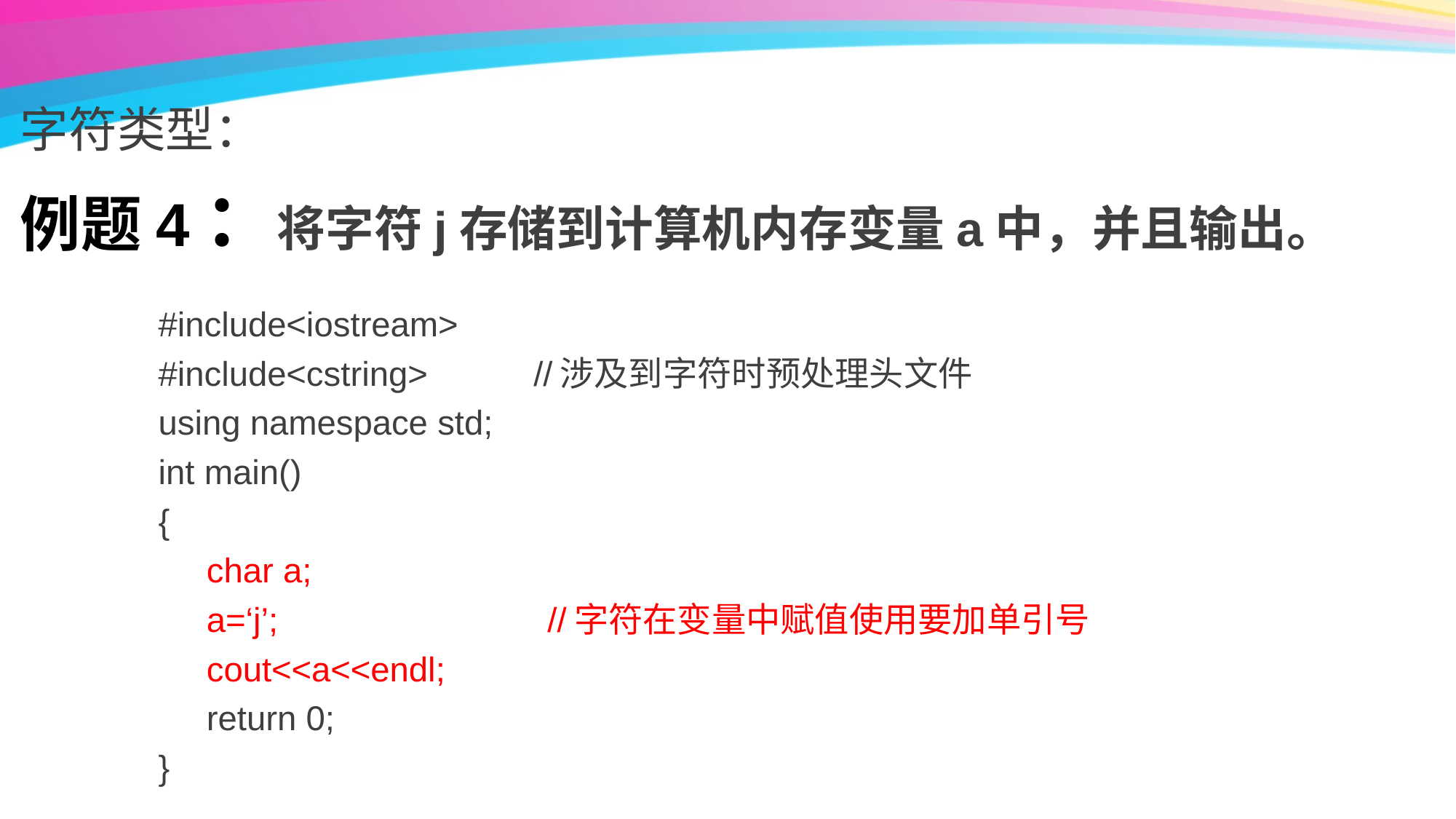

字符类型：
# 例题4：将字符j存储到计算机内存变量a中，并且输出。
#include<iostream>
#include<cstring>           //涉及到字符时预处理头文件
using namespace std;
int main()
{
     char a;
     a=‘j’;                            //字符在变量中赋值使用要加单引号
     cout<<a<<endl;
     return 0;
}